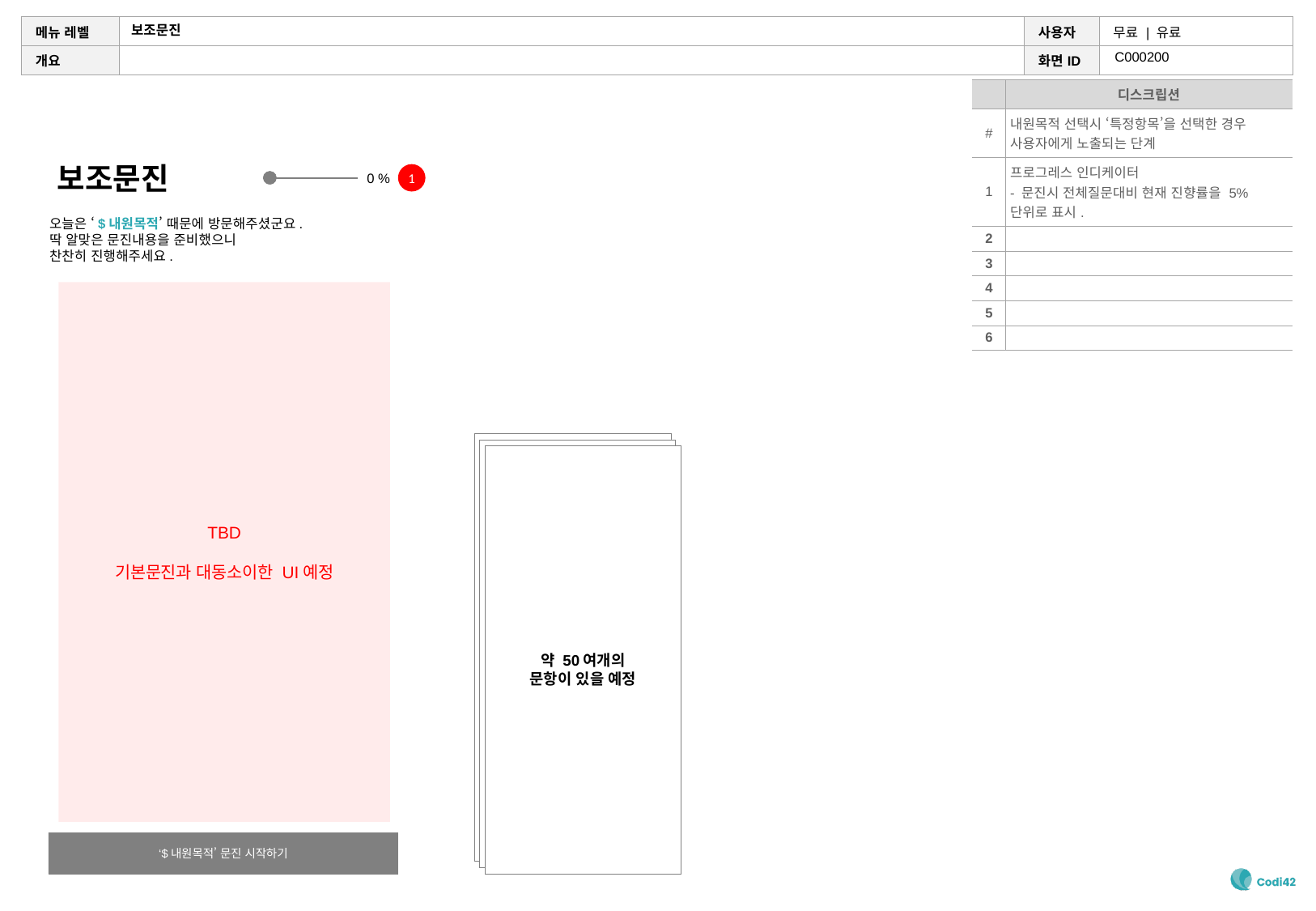

# 보조문진
C000200

|  | 디스크립션 |
| --- | --- |
| # | 내원목적 선택시 ‘특정항목’을 선택한 경우 사용자에게 노출되는 단계 |
| 1 | 프로그레스 인디케이터 - 문진시 전체질문대비 현재 진향률을 5%단위로 표시. |
| 2 |  |
| 3 |  |
| 4 |  |
| 5 |  |
| 6 |  |
보조문진
1
0 %

오늘은 ‘$내원목적’ 때문에 방문해주셨군요.
딱 알맞은 문진내용을 준비했으니
찬찬히 진행해주세요.
TBD

기본문진과 대동소이한 UI예정

약 50여개의
문항이 있을 예정
‘$내원목적’ 문진 시작하기